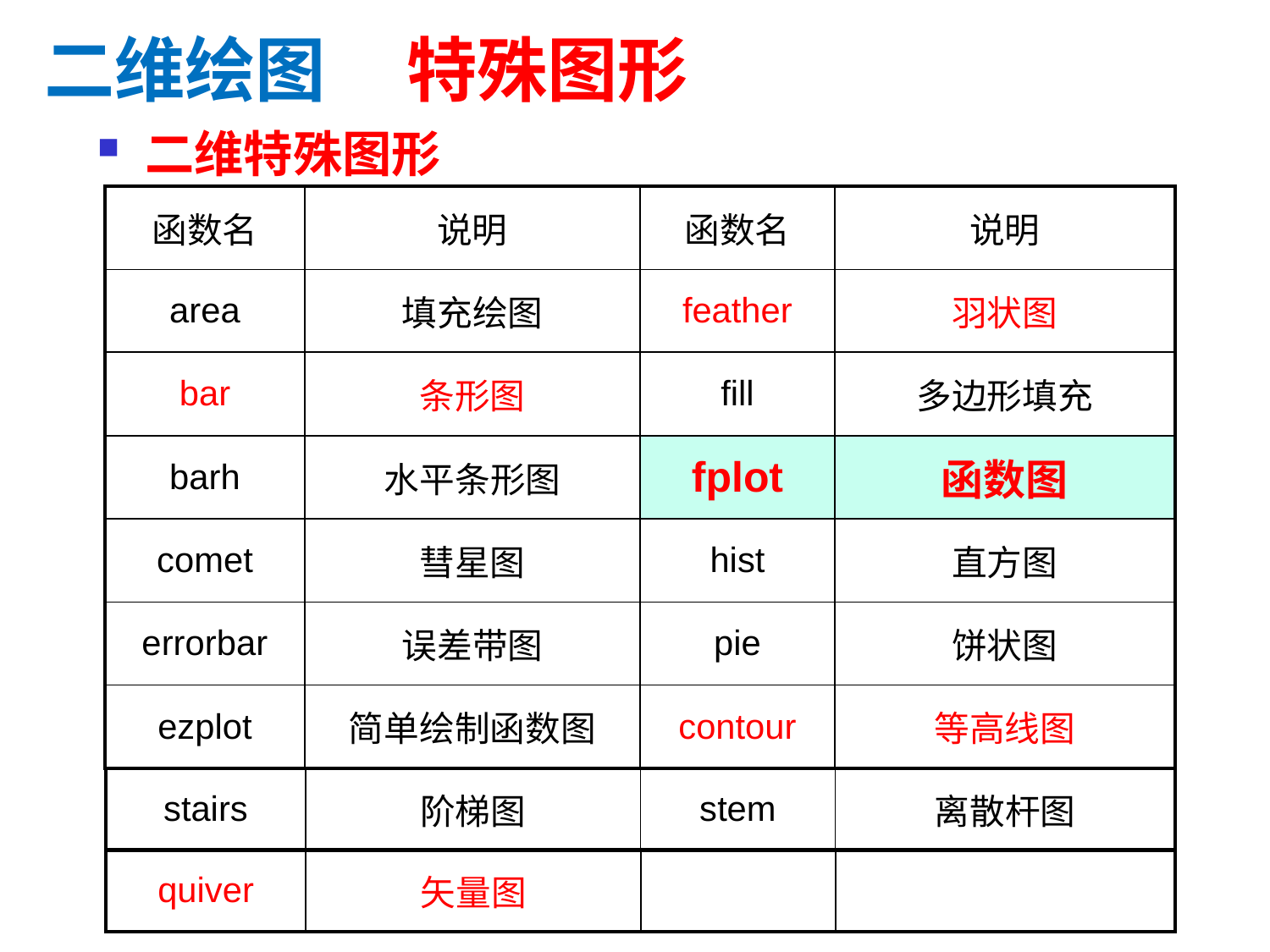

二维绘图     特殊图形
二维特殊图形
| 函数名 | 说明 | 函数名 | 说明 |
| --- | --- | --- | --- |
| area | 填充绘图 | feather | 羽状图 |
| bar | 条形图 | fill | 多边形填充 |
| barh | 水平条形图 | fplot | 函数图 |
| comet | 彗星图 | hist | 直方图 |
| errorbar | 误差带图 | pie | 饼状图 |
| ezplot | 简单绘制函数图 | contour | 等高线图 |
| stairs | 阶梯图 | stem | 离散杆图 |
| --- | --- | --- | --- |
| quiver | 矢量图 |  |  |
| --- | --- | --- | --- |
40